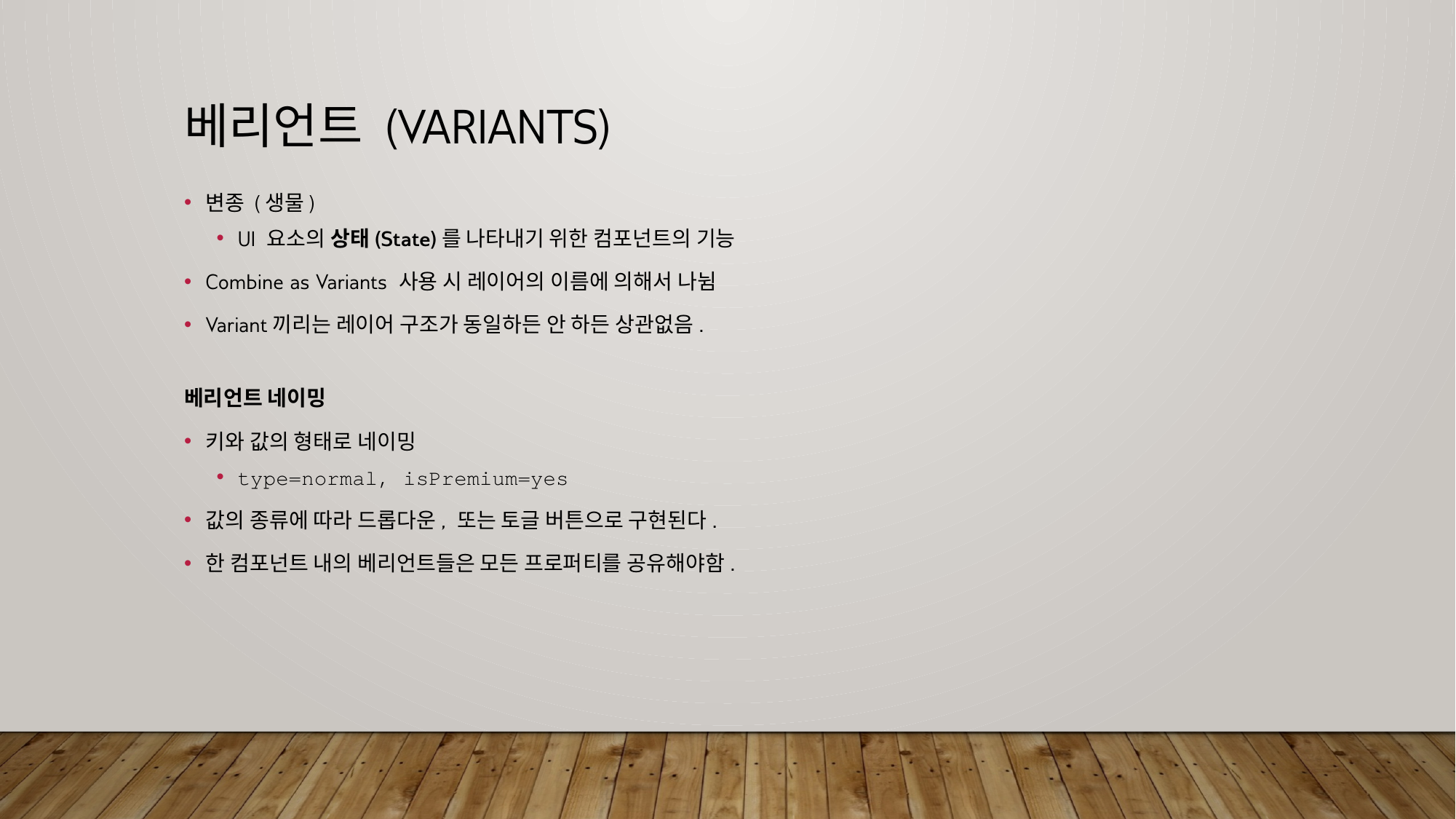

# 베리언트 (Variants)
변종 (생물)
UI 요소의 상태(State)를 나타내기 위한 컴포넌트의 기능
Combine as Variants 사용 시 레이어의 이름에 의해서 나뉨
Variant끼리는 레이어 구조가 동일하든 안 하든 상관없음.
베리언트 네이밍
키와 값의 형태로 네이밍
type=normal, isPremium=yes
값의 종류에 따라 드롭다운, 또는 토글 버튼으로 구현된다.
한 컴포넌트 내의 베리언트들은 모든 프로퍼티를 공유해야함.